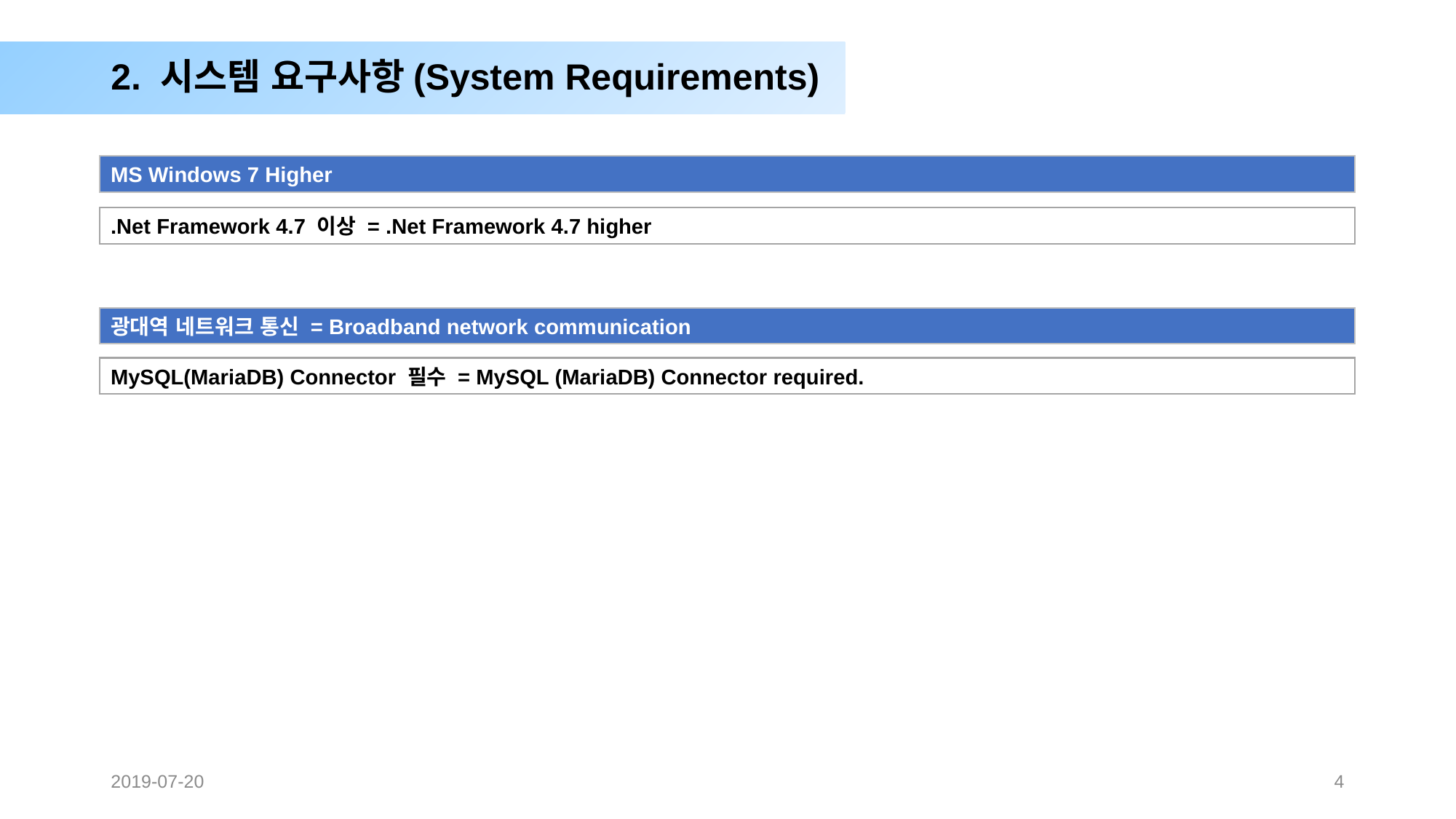

# 2. 시스템 요구사항(System Requirements)
MS Windows 7 Higher
.Net Framework 4.7 이상 = .Net Framework 4.7 higher
광대역 네트워크 통신 = Broadband network communication
MySQL(MariaDB) Connector 필수 = MySQL (MariaDB) Connector required.
2019-07-20
4